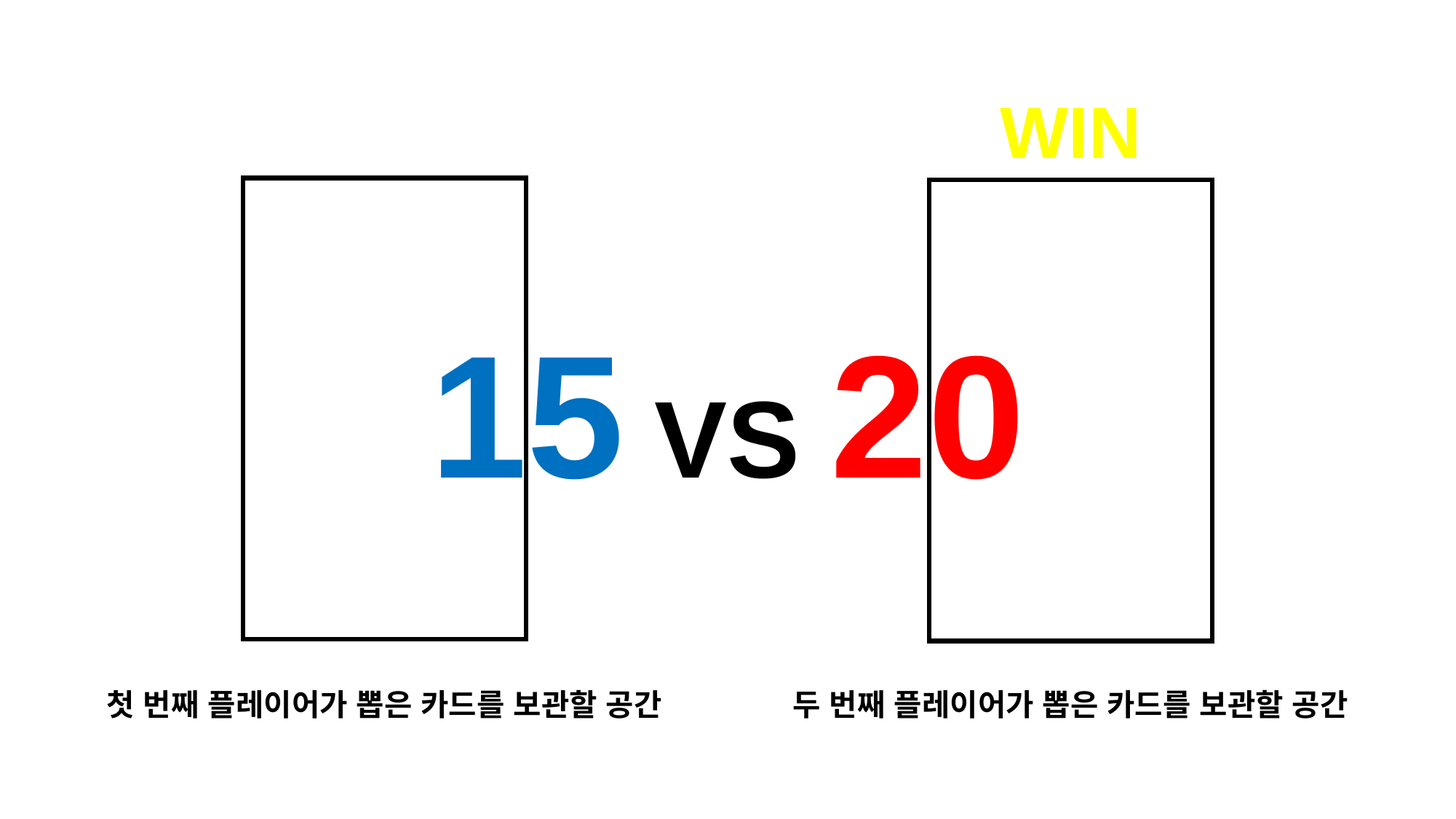

WIN

15 VS 20
첫 번째 플레이어가 뽑은 카드를 보관할 공간
두 번째 플레이어가 뽑은 카드를 보관할 공간